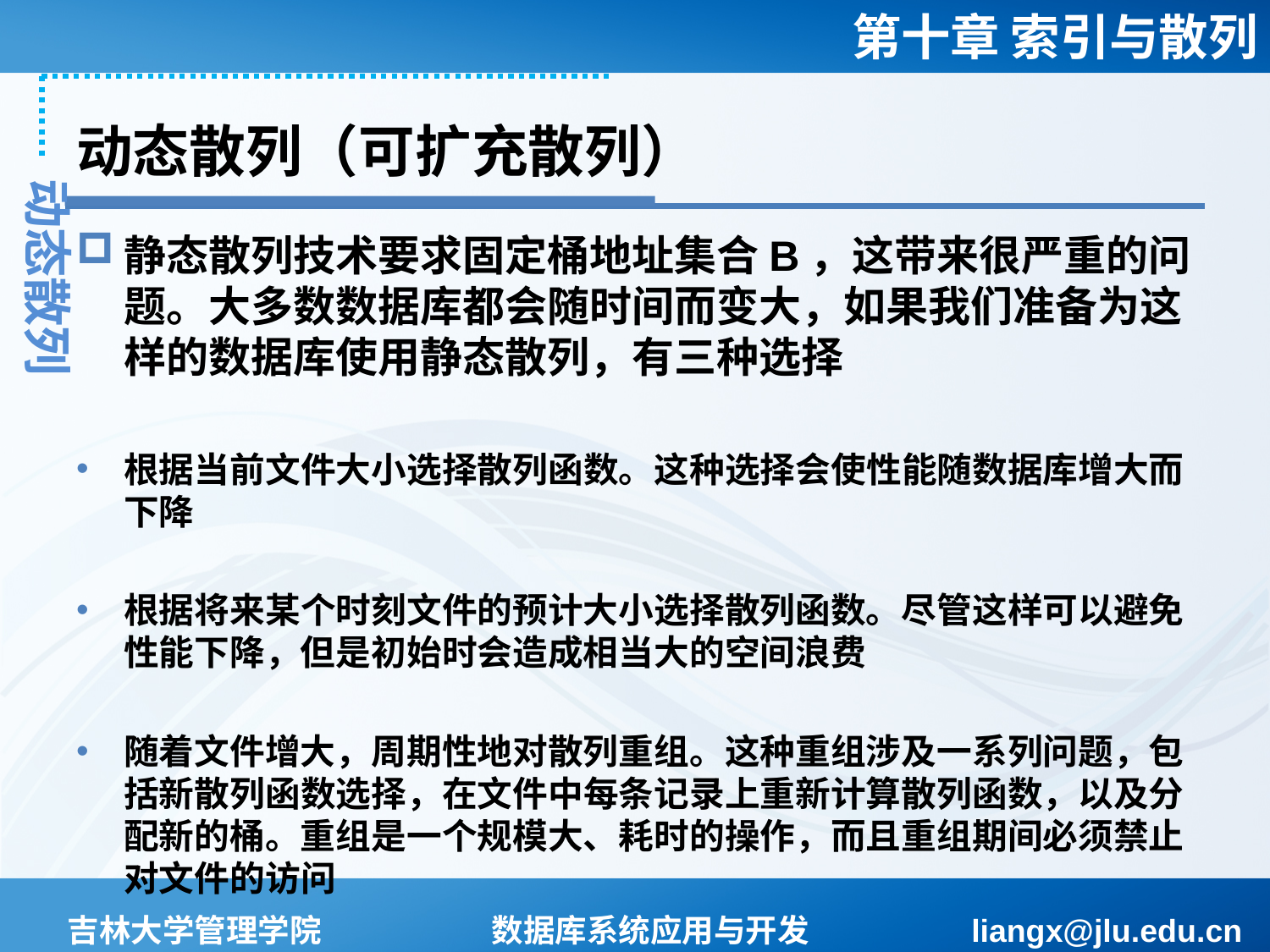

# 动态散列（可扩充散列）
动态散列

静态散列技术要求固定桶地址集合B，这带来很严重的问题。大多数数据库都会随时间而变大，如果我们准备为这样的数据库使用静态散列，有三种选择

根据当前文件大小选择散列函数。这种选择会使性能随数据库增大而下降

根据将来某个时刻文件的预计大小选择散列函数。尽管这样可以避免性能下降，但是初始时会造成相当大的空间浪费

随着文件增大，周期性地对散列重组。这种重组涉及一系列问题，包括新散列函数选择，在文件中每条记录上重新计算散列函数，以及分配新的桶。重组是一个规模大、耗时的操作，而且重组期间必须禁止对文件的访问